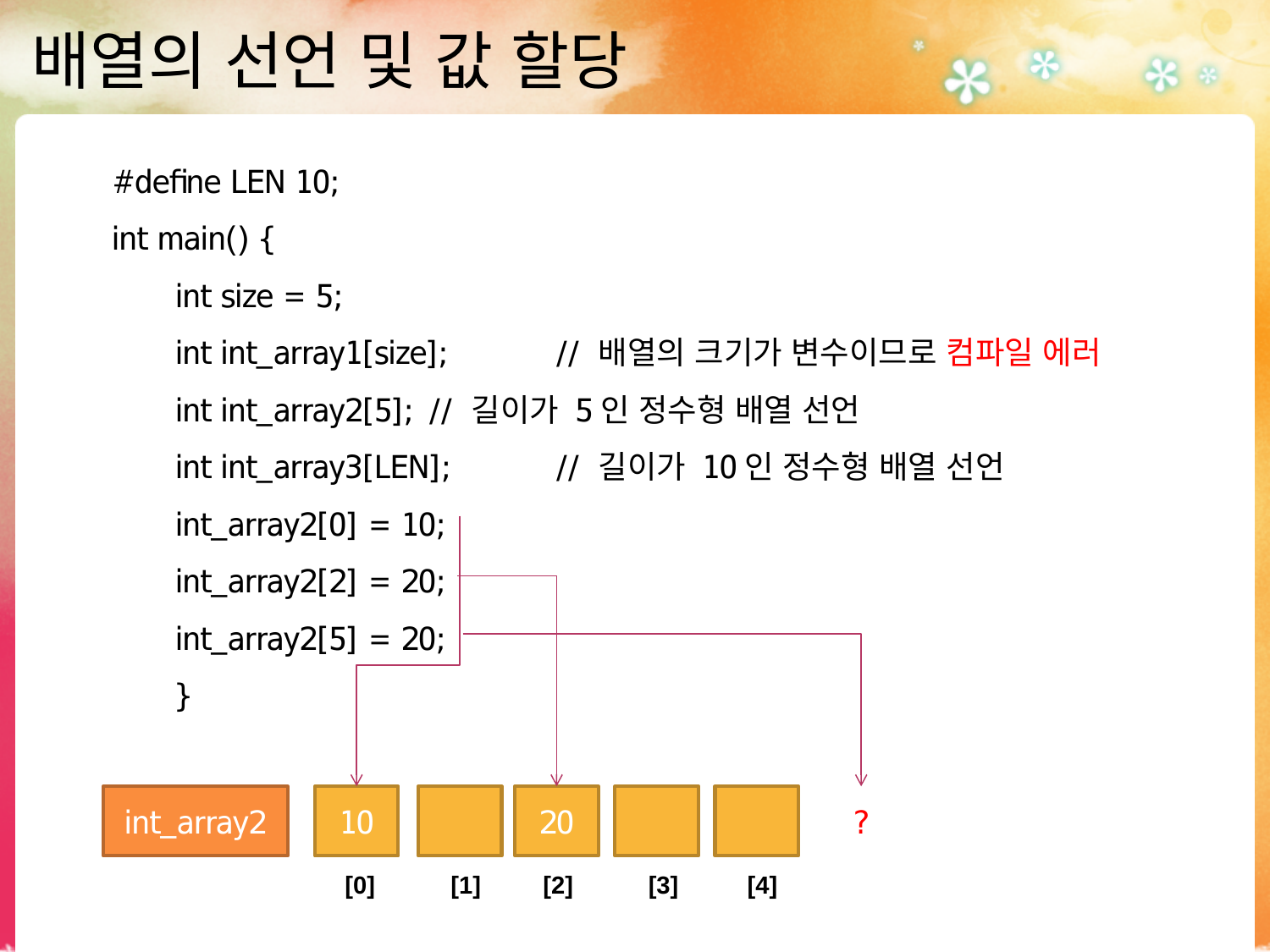

# 배열의 선언 및 값 할당
#define LEN 10;
int main() {
int size = 5;
int int_array1[size];	// 배열의 크기가 변수이므로 컴파일 에러
int int_array2[5];	// 길이가 5인 정수형 배열 선언
int int_array3[LEN];	// 길이가 10인 정수형 배열 선언
int_array2[0] = 10;
int_array2[2] = 20;
int_array2[5] = 20;
}

?

int_array2
10

20

[4]
[1]
[3]
[0]
[2]